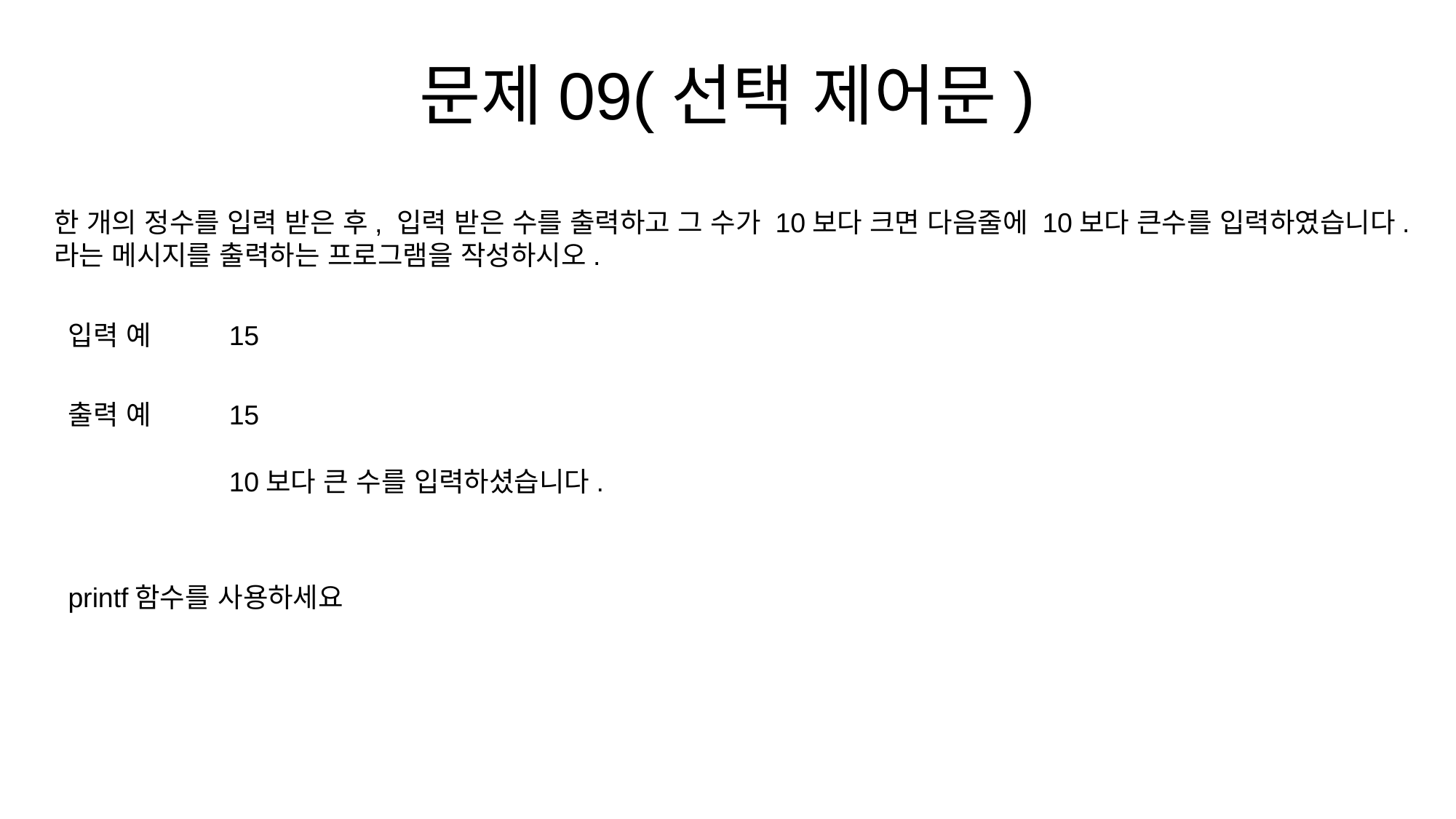

# 문제09(선택 제어문)
한 개의 정수를 입력 받은 후, 입력 받은 수를 출력하고 그 수가 10보다 크면 다음줄에 10보다 큰수를 입력하였습니다. 라는 메시지를 출력하는 프로그램을 작성하시오.
입력 예
15
출력 예
15
10보다 큰 수를 입력하셨습니다.
printf함수를 사용하세요